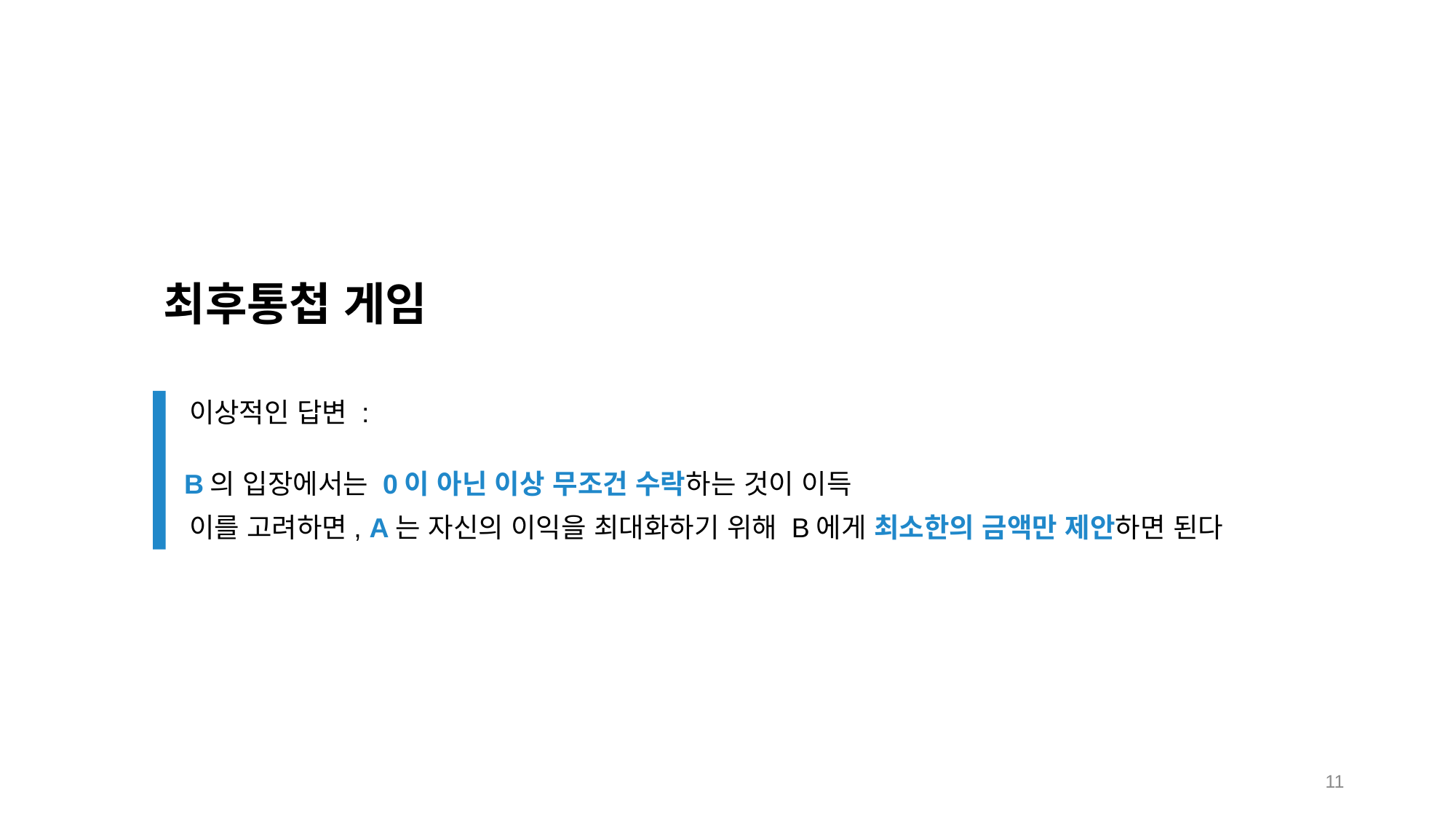

최후통첩 게임
 이상적인 답변 :
 B의 입장에서는 0이 아닌 이상 무조건 수락하는 것이 이득

 이를 고려하면, A는 자신의 이익을 최대화하기 위해 B에게 최소한의 금액만 제안하면 된다
11